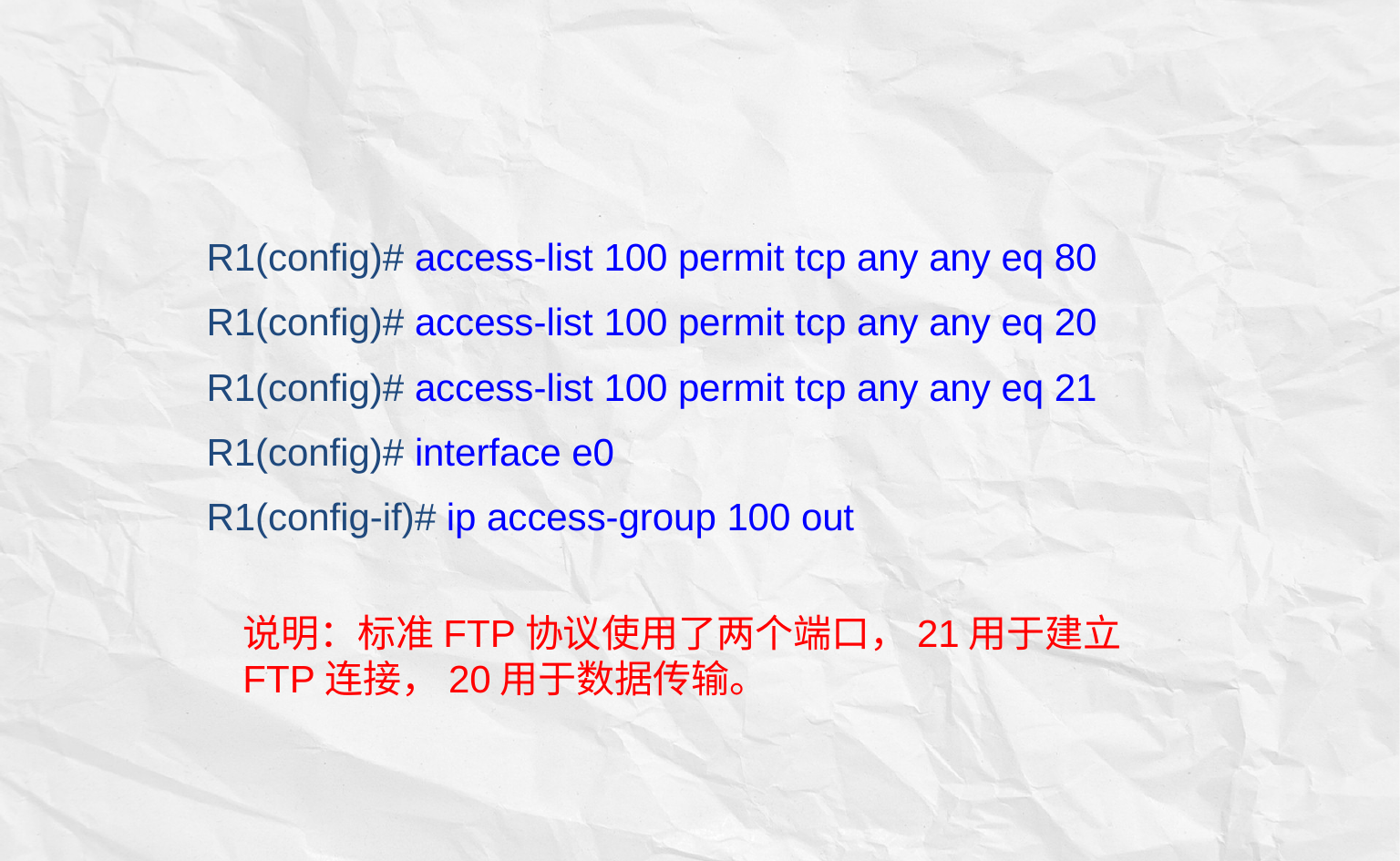

R1(config)# access-list 100 permit tcp any any eq 80
R1(config)# access-list 100 permit tcp any any eq 20
R1(config)# access-list 100 permit tcp any any eq 21
R1(config)# interface e0
R1(config-if)# ip access-group 100 out
说明：标准FTP协议使用了两个端口，21用于建立FTP连接，20用于数据传输。

69